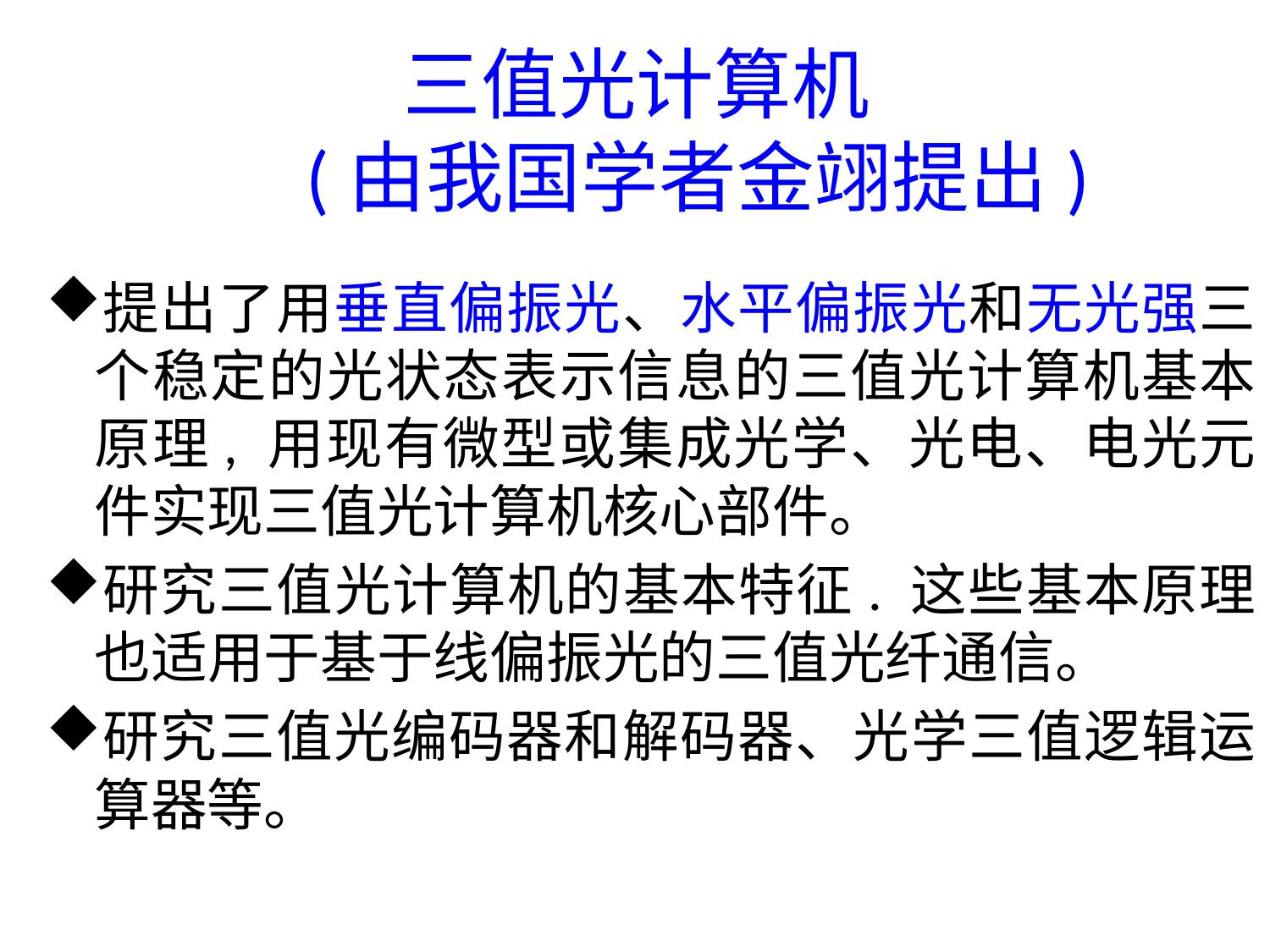

# 三值光计算机 (由我国学者金翊提出)
提出了用垂直偏振光、水平偏振光和无光强三个稳定的光状态表示信息的三值光计算机基本原理, 用现有微型或集成光学、光电、电光元件实现三值光计算机核心部件。
研究三值光计算机的基本特征. 这些基本原理也适用于基于线偏振光的三值光纤通信。
研究三值光编码器和解码器、光学三值逻辑运算器等。